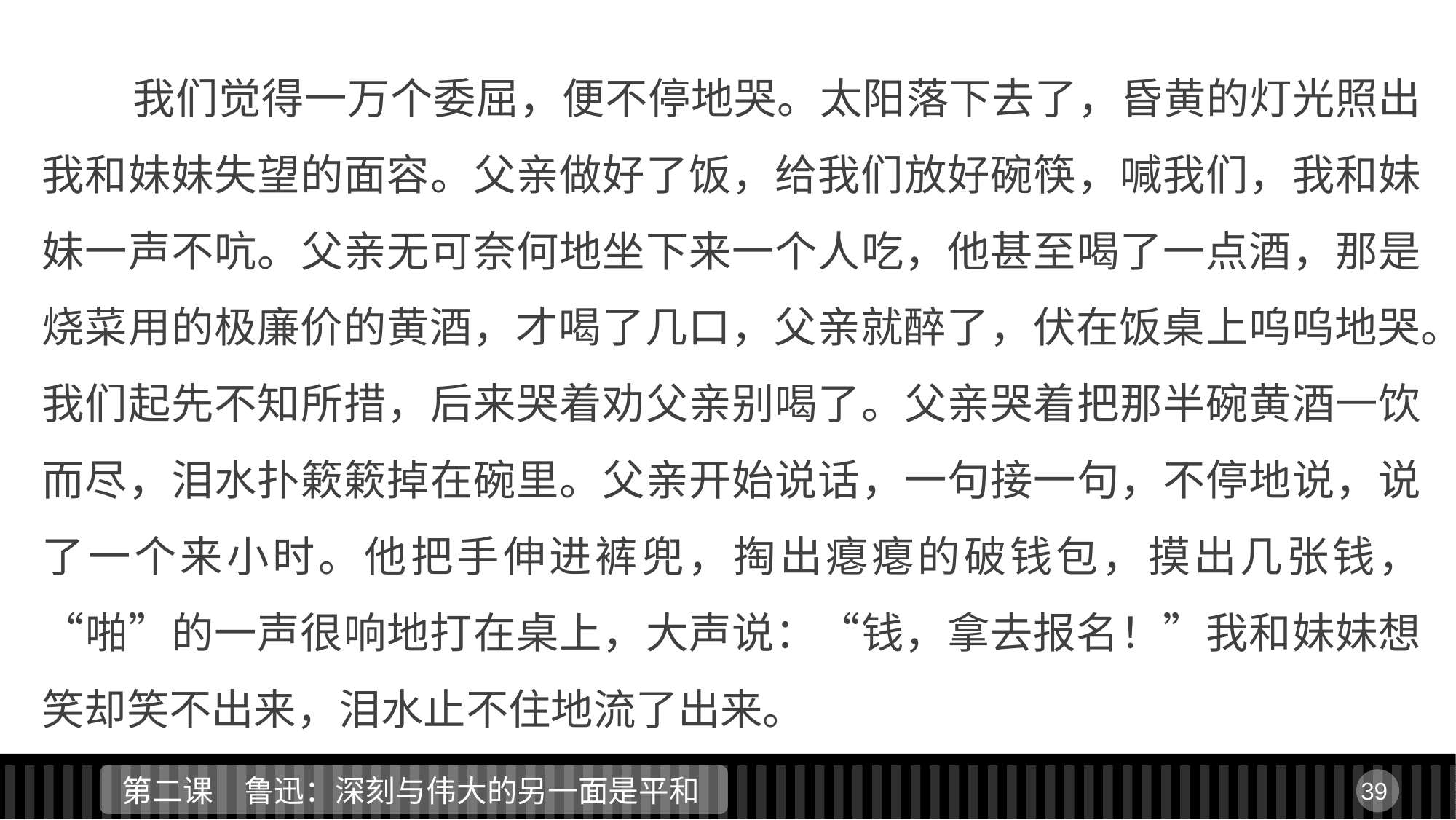

我们觉得一万个委屈，便不停地哭。太阳落下去了，昏黄的灯光照出我和妹妹失望的面容。父亲做好了饭，给我们放好碗筷，喊我们，我和妹妹一声不吭。父亲无可奈何地坐下来一个人吃，他甚至喝了一点酒，那是烧菜用的极廉价的黄酒，才喝了几口，父亲就醉了，伏在饭桌上呜呜地哭。我们起先不知所措，后来哭着劝父亲别喝了。父亲哭着把那半碗黄酒一饮而尽，泪水扑簌簌掉在碗里。父亲开始说话，一句接一句，不停地说，说了一个来小时。他把手伸进裤兜，掏出瘪瘪的破钱包，摸出几张钱，“啪”的一声很响地打在桌上，大声说：“钱，拿去报名！”我和妹妹想笑却笑不出来，泪水止不住地流了出来。